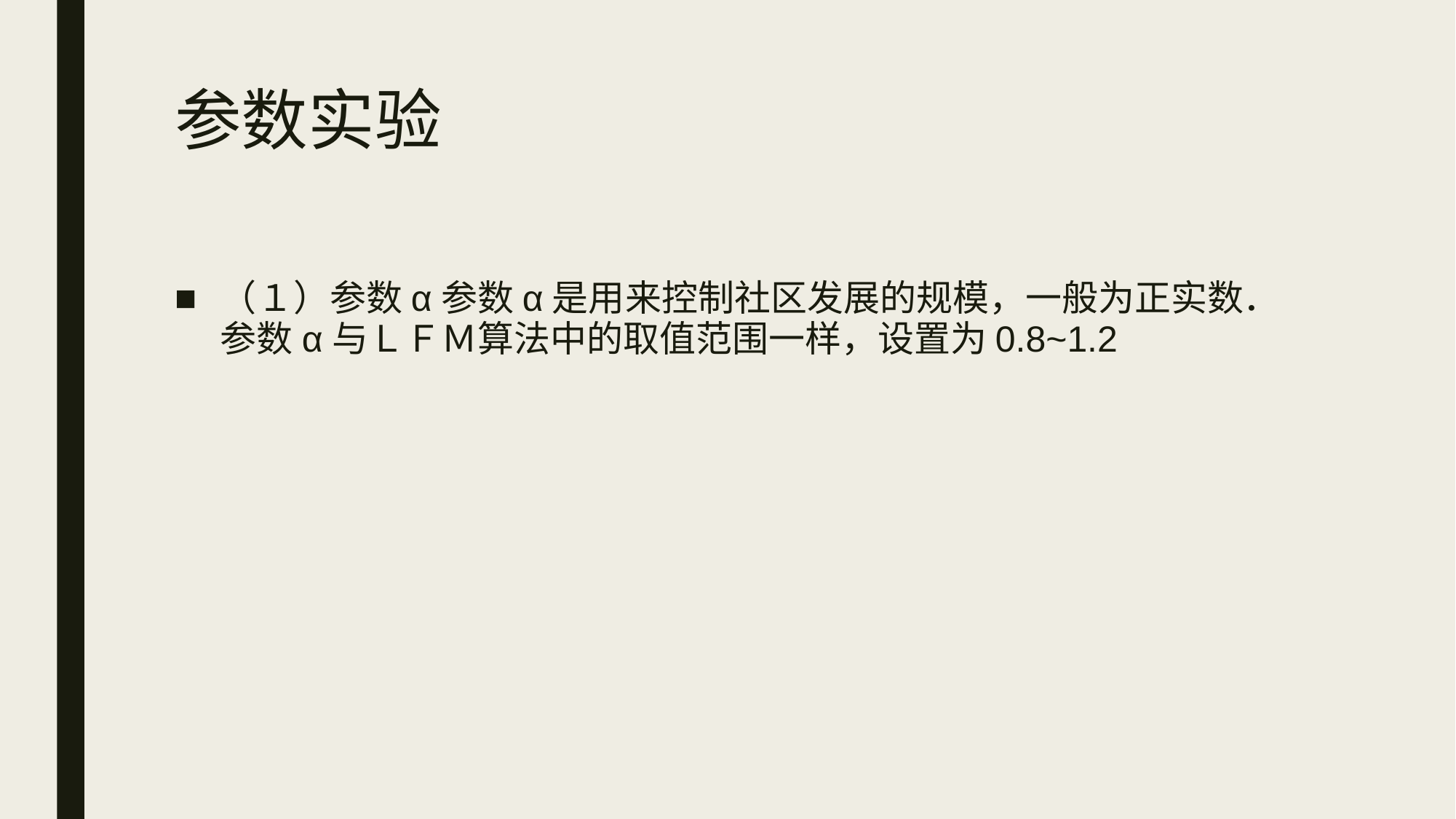

# 参数实验
（１）参数α参数α是用来控制社区发展的规模，一般为正实数．参数α与ＬＦＭ算法中的取值范围一样，设置为0.8~1.2